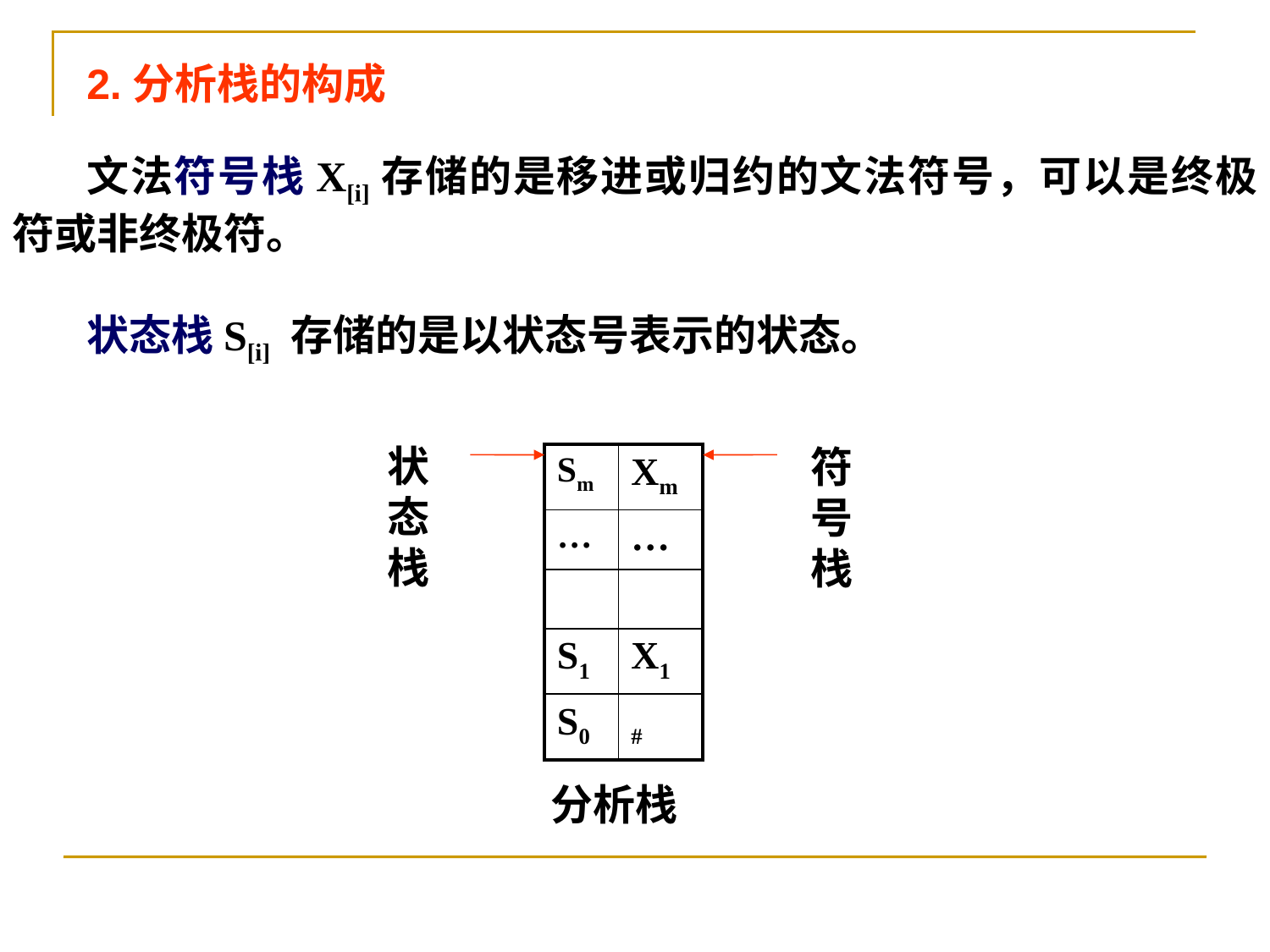

2.分析栈的构成

文法符号栈X[i]存储的是移进或归约的文法符号，可以是终极符或非终极符。

状态栈S[i] 存储的是以状态号表示的状态。
状态栈
符号栈
| Sm | Xm |
| --- | --- |
| … | … |
|  |  |
| S1 | X1 |
| S0 | # |

分析栈
28